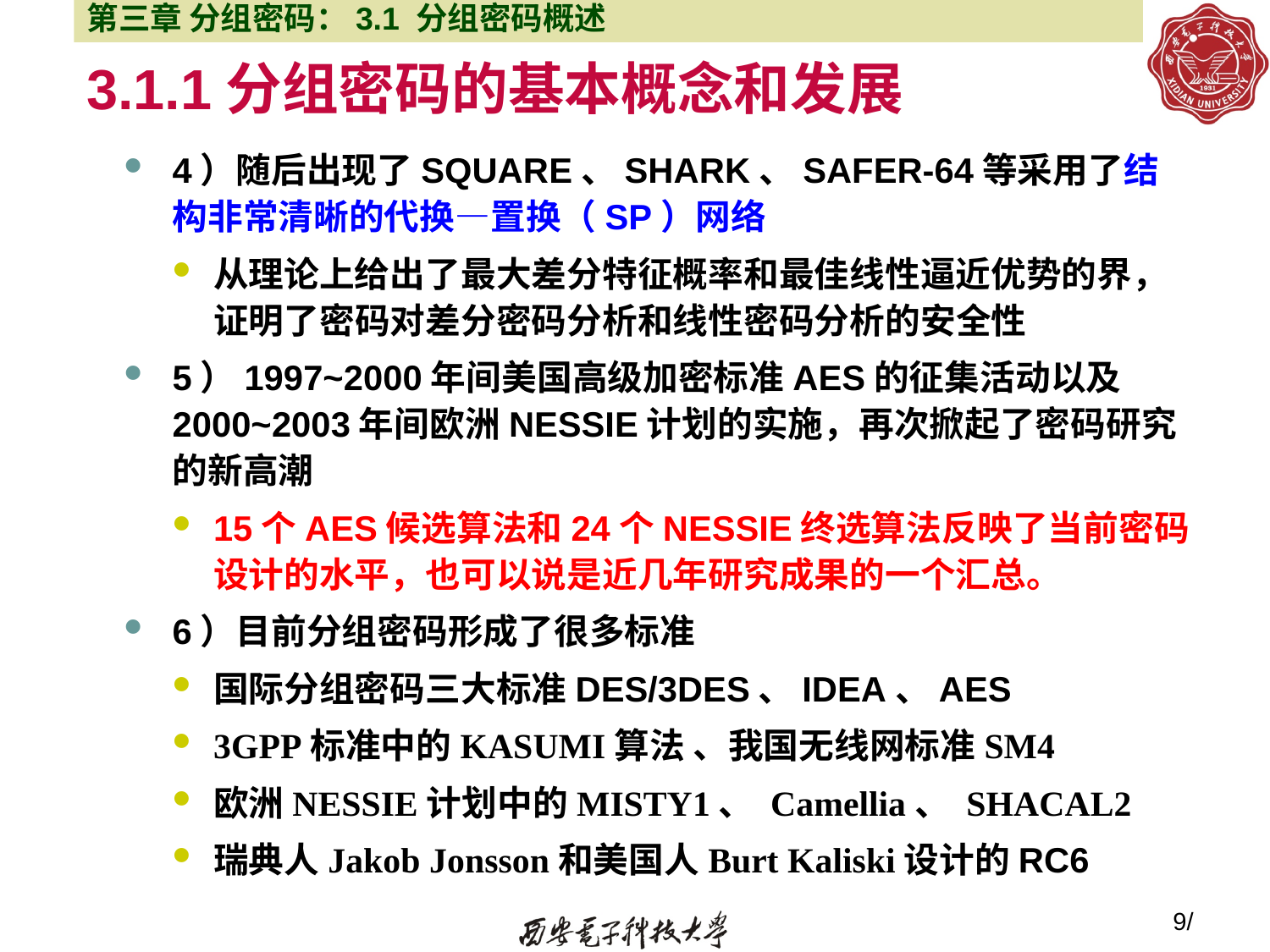

第三章 分组密码：3.1 分组密码概述
# 3.1.1分组密码的基本概念和发展
4）随后出现了SQUARE、SHARK、SAFER-64等采用了结构非常清晰的代换—置换（SP）网络
从理论上给出了最大差分特征概率和最佳线性逼近优势的界，证明了密码对差分密码分析和线性密码分析的安全性
5）1997~2000年间美国高级加密标准AES的征集活动以及2000~2003年间欧洲NESSIE计划的实施，再次掀起了密码研究的新高潮
15个AES候选算法和24个NESSIE终选算法反映了当前密码设计的水平，也可以说是近几年研究成果的一个汇总。
6）目前分组密码形成了很多标准
国际分组密码三大标准DES/3DES、IDEA、AES
3GPP标准中的KASUMI算法 、我国无线网标准SM4
欧洲NESSIE计划中的MISTY1、 Camellia、 SHACAL2
瑞典人Jakob Jonsson和美国人Burt Kaliski设计的RC6
9/